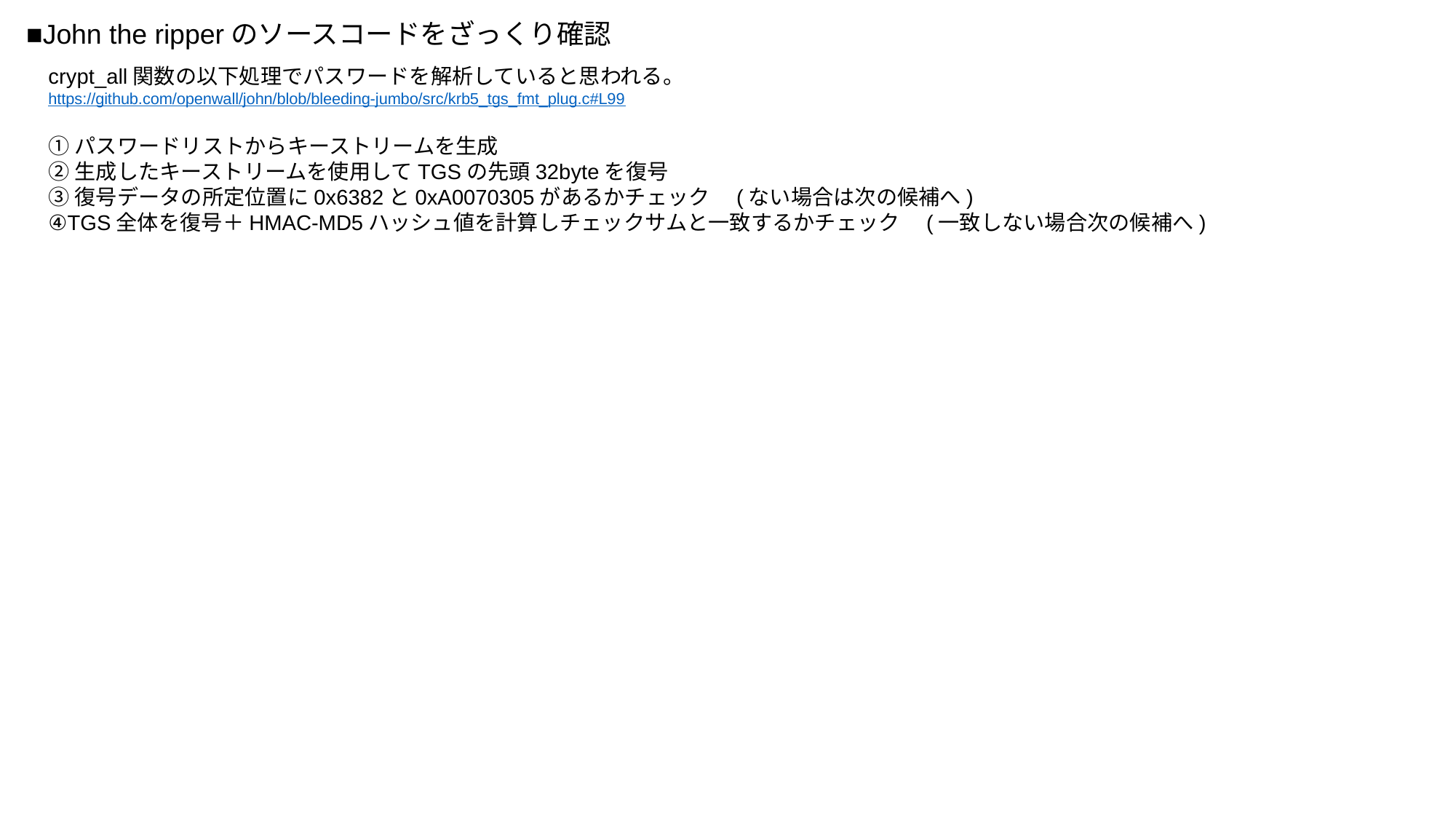

■John the ripperのソースコードをざっくり確認
crypt_all関数の以下処理でパスワードを解析していると思われる。
https://github.com/openwall/john/blob/bleeding-jumbo/src/krb5_tgs_fmt_plug.c#L99

①パスワードリストからキーストリームを生成
②生成したキーストリームを使用してTGSの先頭32byteを復号
③復号データの所定位置に0x6382と0xA0070305があるかチェック　(ない場合は次の候補へ)
④TGS全体を復号＋HMAC-MD5ハッシュ値を計算しチェックサムと一致するかチェック　(一致しない場合次の候補へ)